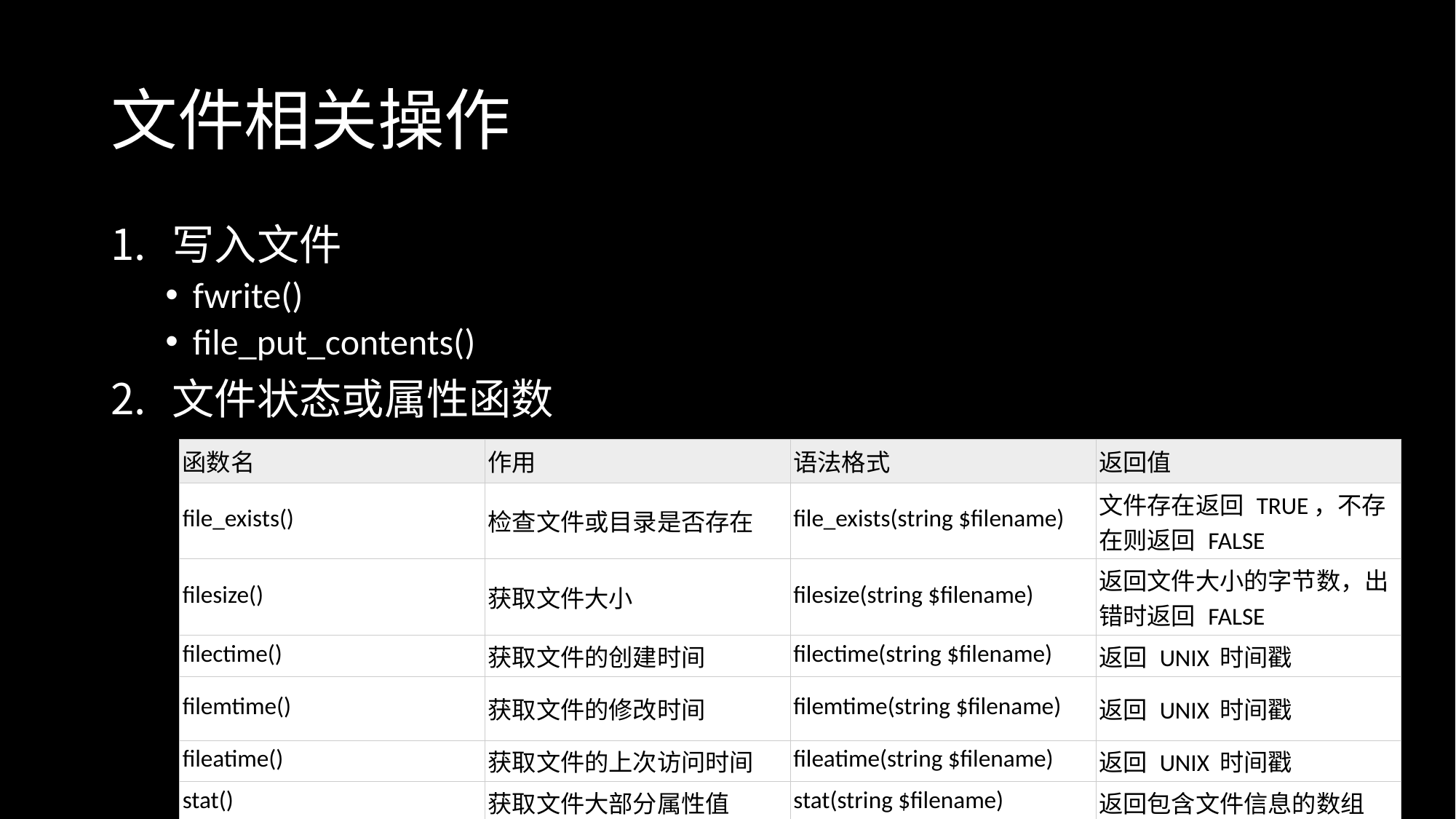

# 文件相关操作
写入文件
fwrite()
file_put_contents()
文件状态或属性函数
| 函数名 | 作用 | 语法格式 | 返回值 |
| --- | --- | --- | --- |
| file\_exists() | 检查文件或目录是否存在 | file\_exists(string $filename) | 文件存在返回 TRUE，不存在则返回 FALSE |
| filesize() | 获取文件大小 | filesize(string $filename) | 返回文件大小的字节数，出错时返回 FALSE |
| filectime() | 获取文件的创建时间 | filectime(string $filename) | 返回 UNIX 时间戳 |
| filemtime() | 获取文件的修改时间 | filemtime(string $filename) | 返回 UNIX 时间戳 |
| fileatime() | 获取文件的上次访问时间 | fileatime(string $filename) | 返回 UNIX 时间戳 |
| stat() | 获取文件大部分属性值 | stat(string $filename) | 返回包含文件信息的数组 |